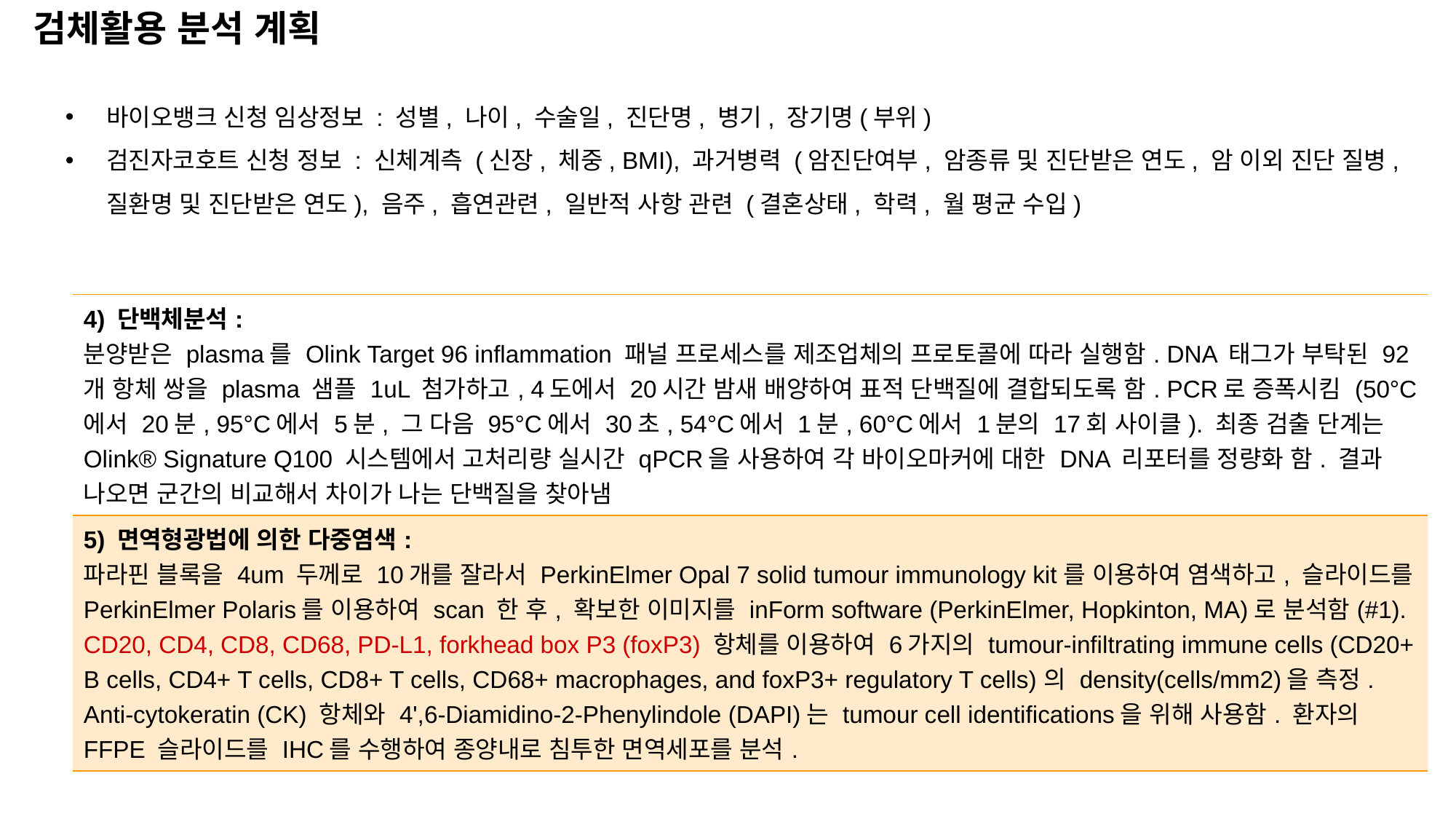

검체활용 분석 계획
바이오뱅크 신청 임상정보 : 성별, 나이, 수술일, 진단명, 병기, 장기명(부위)
검진자코호트 신청 정보 : 신체계측 (신장, 체중, BMI), 과거병력 (암진단여부, 암종류 및 진단받은 연도, 암 이외 진단 질병, 질환명 및 진단받은 연도), 음주, 흡연관련, 일반적 사항 관련 (결혼상태, 학력, 월 평균 수입)
| 4) 단백체분석: 분양받은 plasma를 Olink Target 96 inflammation 패널 프로세스를 제조업체의 프로토콜에 따라 실행함. DNA 태그가 부탁된 92개 항체 쌍을 plasma 샘플 1uL 첨가하고, 4도에서 20시간 밤새 배양하여 표적 단백질에 결합되도록 함. PCR로 증폭시킴 (50°C에서 20분, 95°C에서 5분, 그 다음 95°C에서 30초, 54°C에서 1분, 60°C에서 1분의 17회 사이클). 최종 검출 단계는 Olink® Signature Q100 시스템에서 고처리량 실시간 qPCR을 사용하여 각 바이오마커에 대한 DNA 리포터를 정량화 함. 결과 나오면 군간의 비교해서 차이가 나는 단백질을 찾아냄 |
| --- |
| 5) 면역형광법에 의한 다중염색: 파라핀 블록을 4um 두께로 10개를 잘라서 PerkinElmer Opal 7 solid tumour immunology kit를 이용하여 염색하고, 슬라이드를 PerkinElmer Polaris를 이용하여 scan 한 후, 확보한 이미지를 inForm software (PerkinElmer, Hopkinton, MA)로 분석함(#1). CD20, CD4, CD8, CD68, PD-L1, forkhead box P3 (foxP3) 항체를 이용하여 6가지의 tumour-infiltrating immune cells (CD20+ B cells, CD4+ T cells, CD8+ T cells, CD68+ macrophages, and foxP3+ regulatory T cells)의 density(cells/mm2)을 측정. Anti-cytokeratin (CK) 항체와 4',6-Diamidino-2-Phenylindole (DAPI)는 tumour cell identifications을 위해 사용함. 환자의 FFPE 슬라이드를 IHC를 수행하여 종양내로 침투한 면역세포를 분석. |